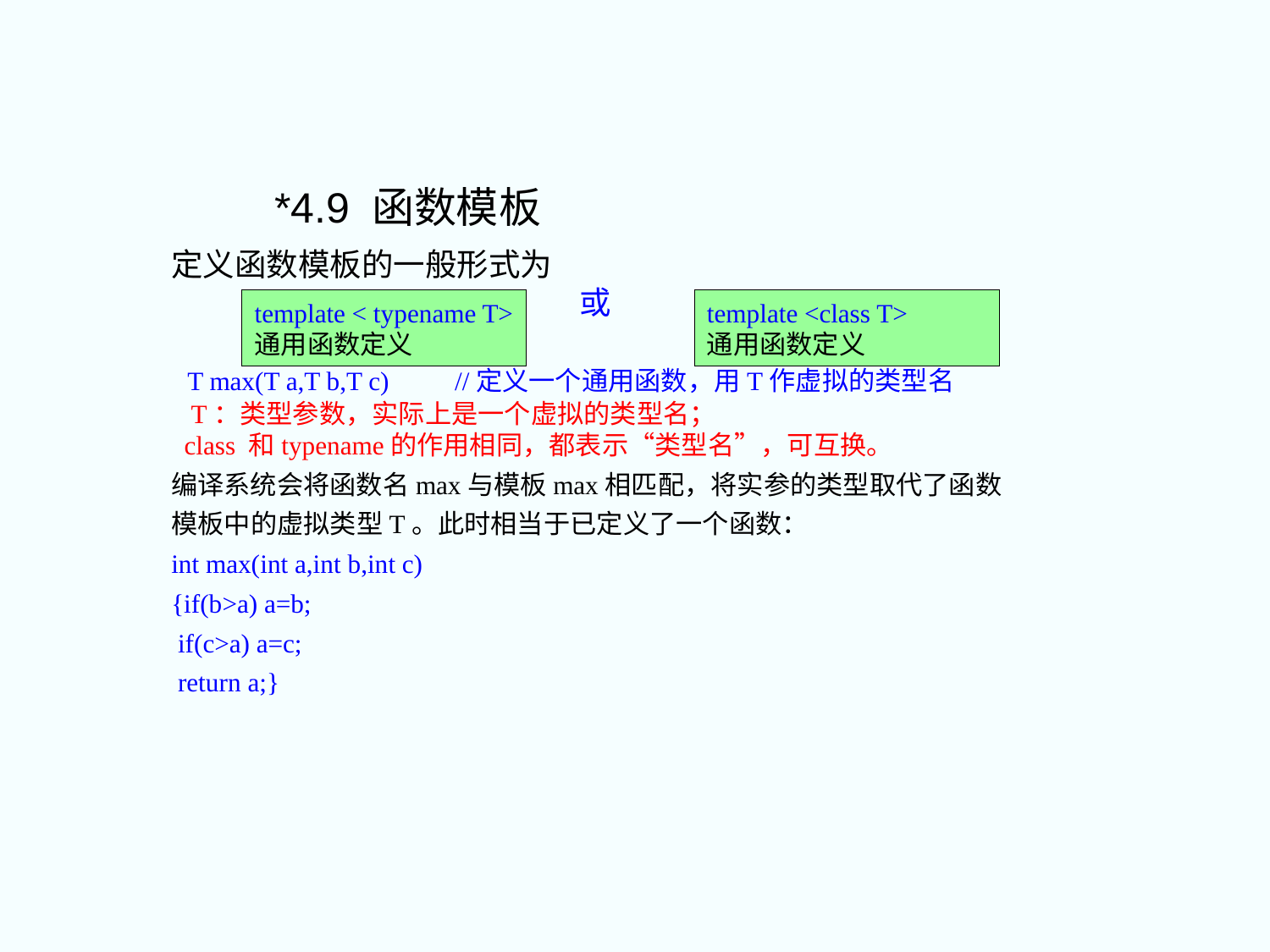

*4.9 函数模板
定义函数模板的一般形式为
或

  T max(T a,T b,T c)          //定义一个通用函数，用T作虚拟的类型名
   T：类型参数，实际上是一个虚拟的类型名；
  class 和typename的作用相同，都表示“类型名”，可互换。
编译系统会将函数名max与模板max相匹配，将实参的类型取代了函数模板中的虚拟类型T。此时相当于已定义了一个函数：
int max(int a,int b,int c)
{if(b>a) a=b;
 if(c>a) a=c;
 return a;}

template < typename T>
通用函数定义
template <class T>
通用函数定义